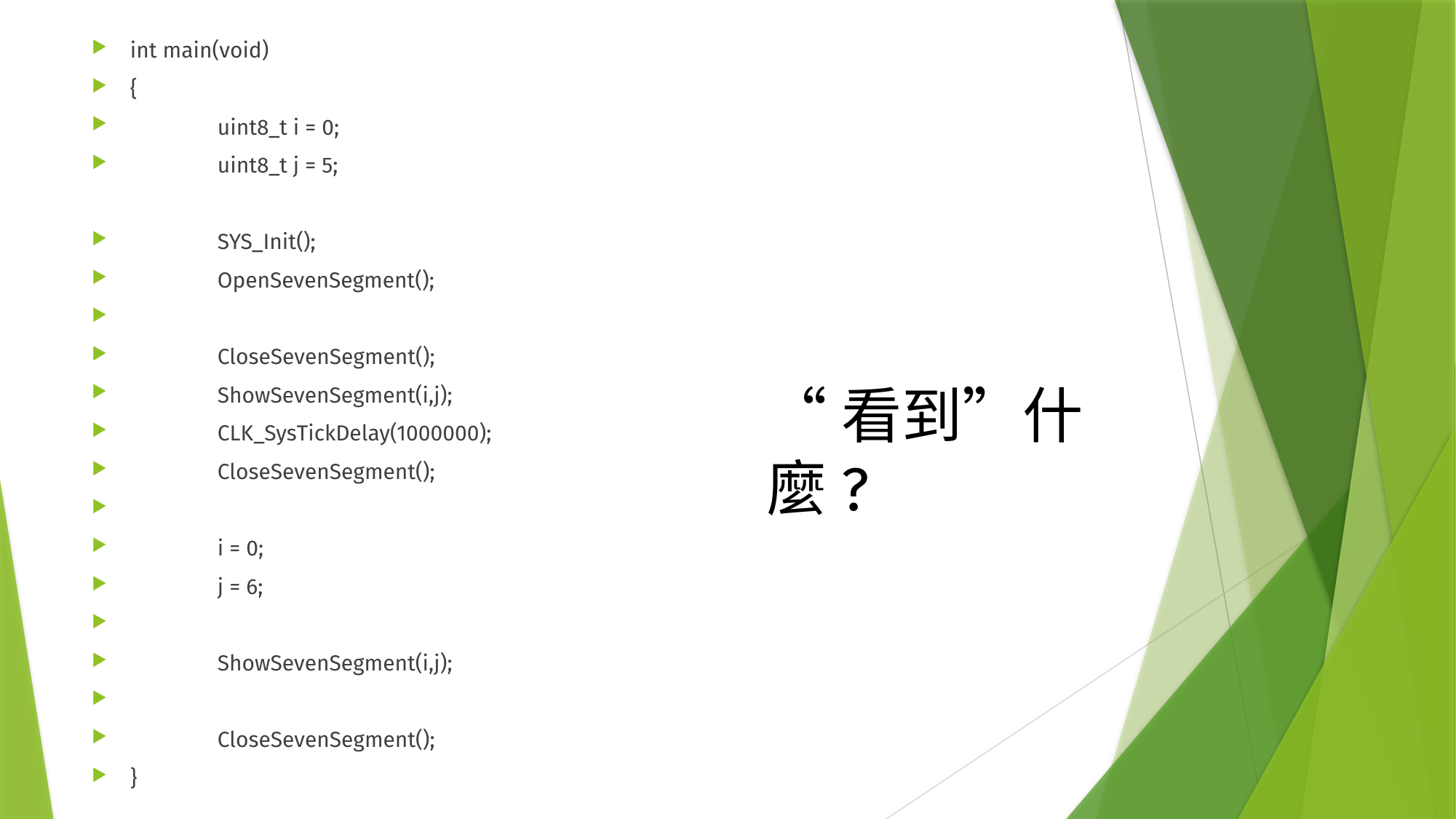

int main(void)
{
		uint8_t i = 0;
		uint8_t j = 5;

		SYS_Init();
		OpenSevenSegment();

		CloseSevenSegment();
		ShowSevenSegment(i,j);
		CLK_SysTickDelay(1000000);
		CloseSevenSegment();

		i = 0;
		j = 6;

		ShowSevenSegment(i,j);

		CloseSevenSegment();
}
“看到”什麼?